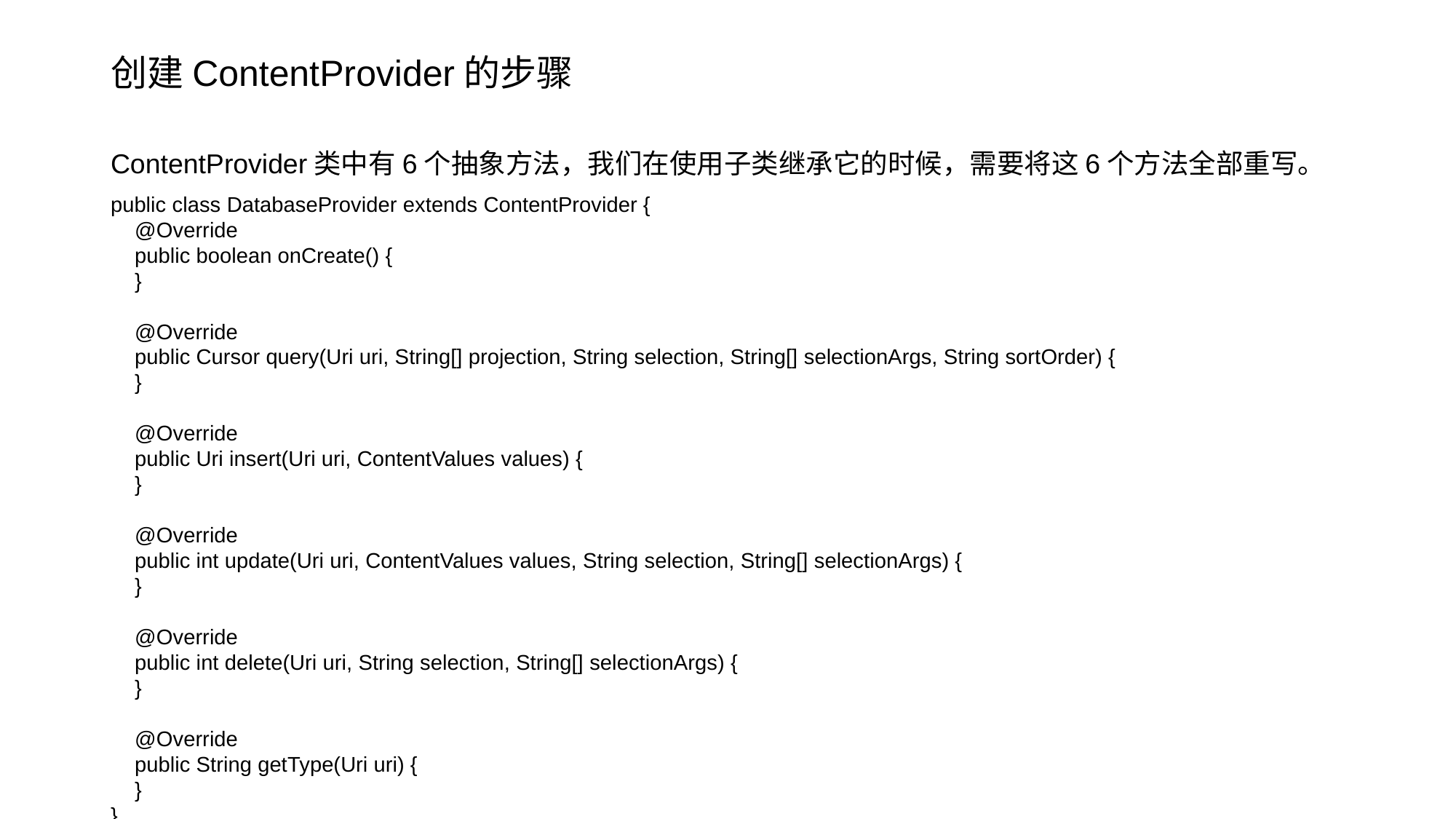

# 创建ContentProvider的步骤
ContentProvider类中有6个抽象方法，我们在使用子类继承它的时候，需要将这6个方法全部重写。
public class DatabaseProvider extends ContentProvider {
    @Override
    public boolean onCreate() {
    }

    @Override
    public Cursor query(Uri uri, String[] projection, String selection, String[] selectionArgs, String sortOrder) {
    }

    @Override
    public Uri insert(Uri uri, ContentValues values) {
    }

    @Override
    public int update(Uri uri, ContentValues values, String selection, String[] selectionArgs) {
    }

    @Override
    public int delete(Uri uri, String selection, String[] selectionArgs) {
    }

    @Override
    public String getType(Uri uri) {
    }
}